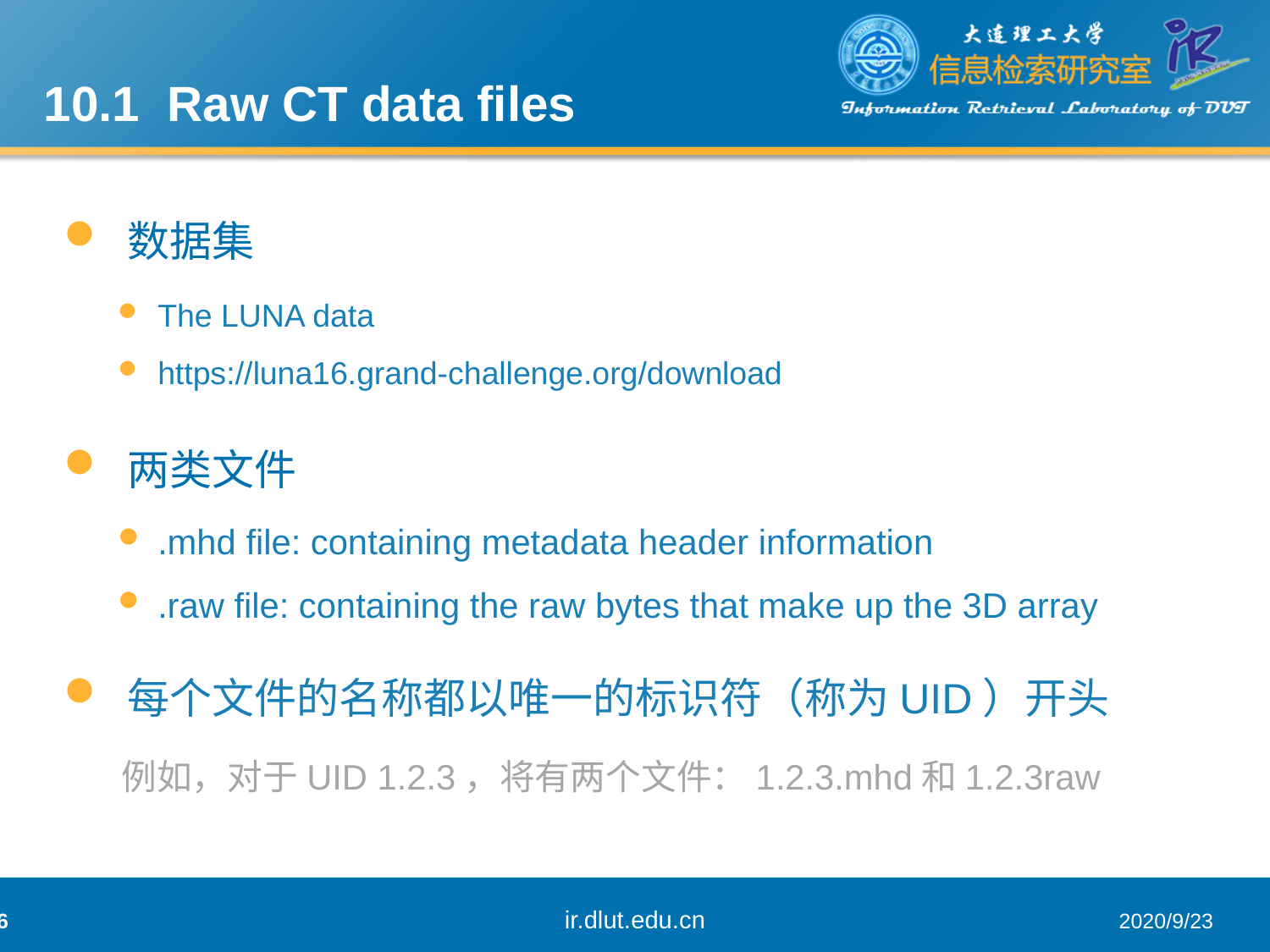

10.1  Raw CT data files
数据集

两类文件

每个文件的名称都以唯一的标识符（称为UID）开头
     例如，对于UID 1.2.3，将有两个文件：1.2.3.mhd和1.2.3raw

The LUNA data
https://luna16.grand-challenge.org/download

.mhd file: containing metadata header information
.raw file: containing the raw bytes that make up the 3D array